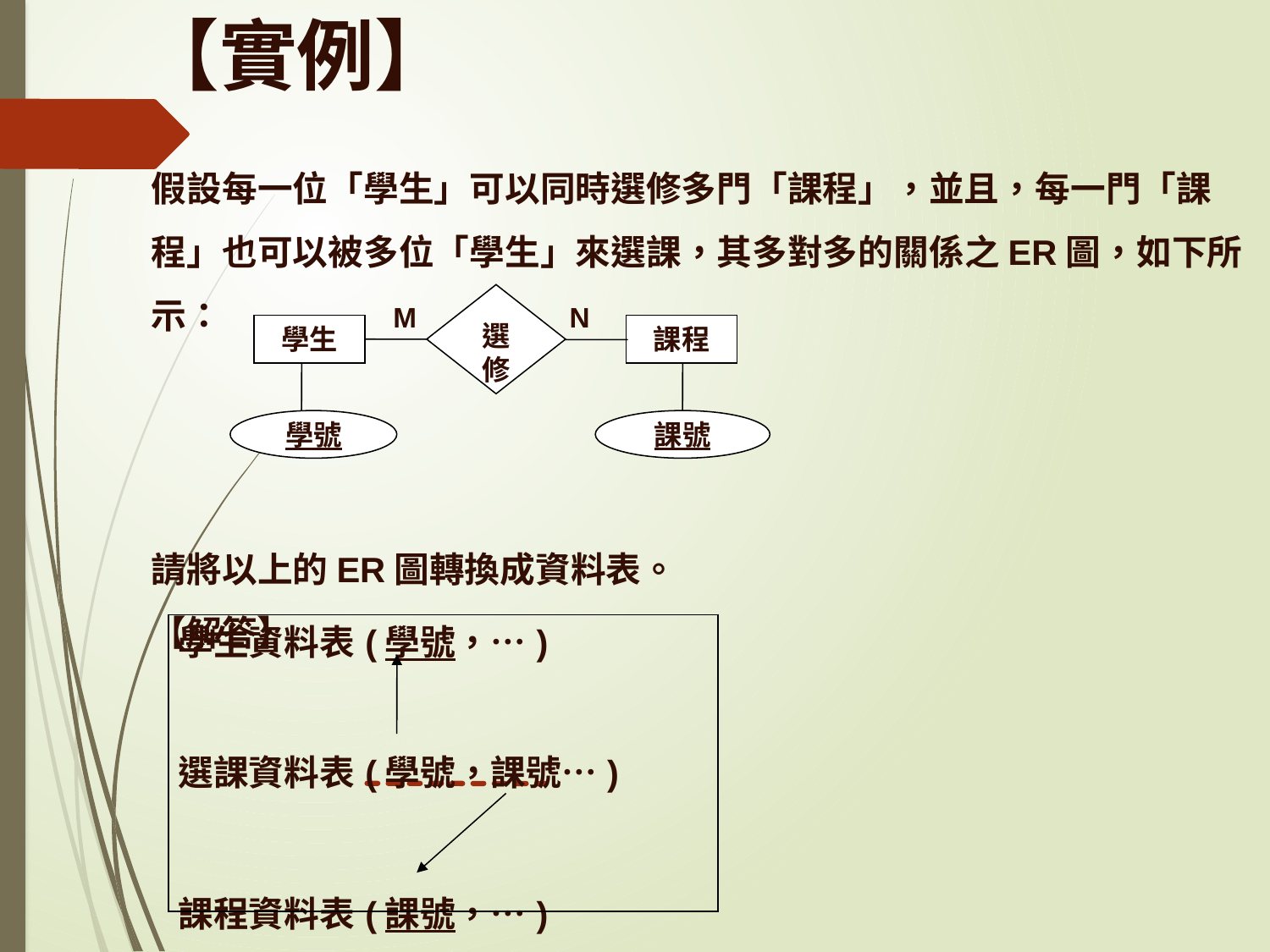

# 【實例】
假設每一位「學生」可以同時選修多門「課程」，並且，每一門「課程」也可以被多位「學生」來選課，其多對多的關係之ER圖，如下所示：

請將以上的ER圖轉換成資料表。
【解答】

選修
M
N
學生
課程

學號
課號
| 學生資料表(學號，…) 選課資料表(學號，課號…) 課程資料表(課號，…) |
| --- |